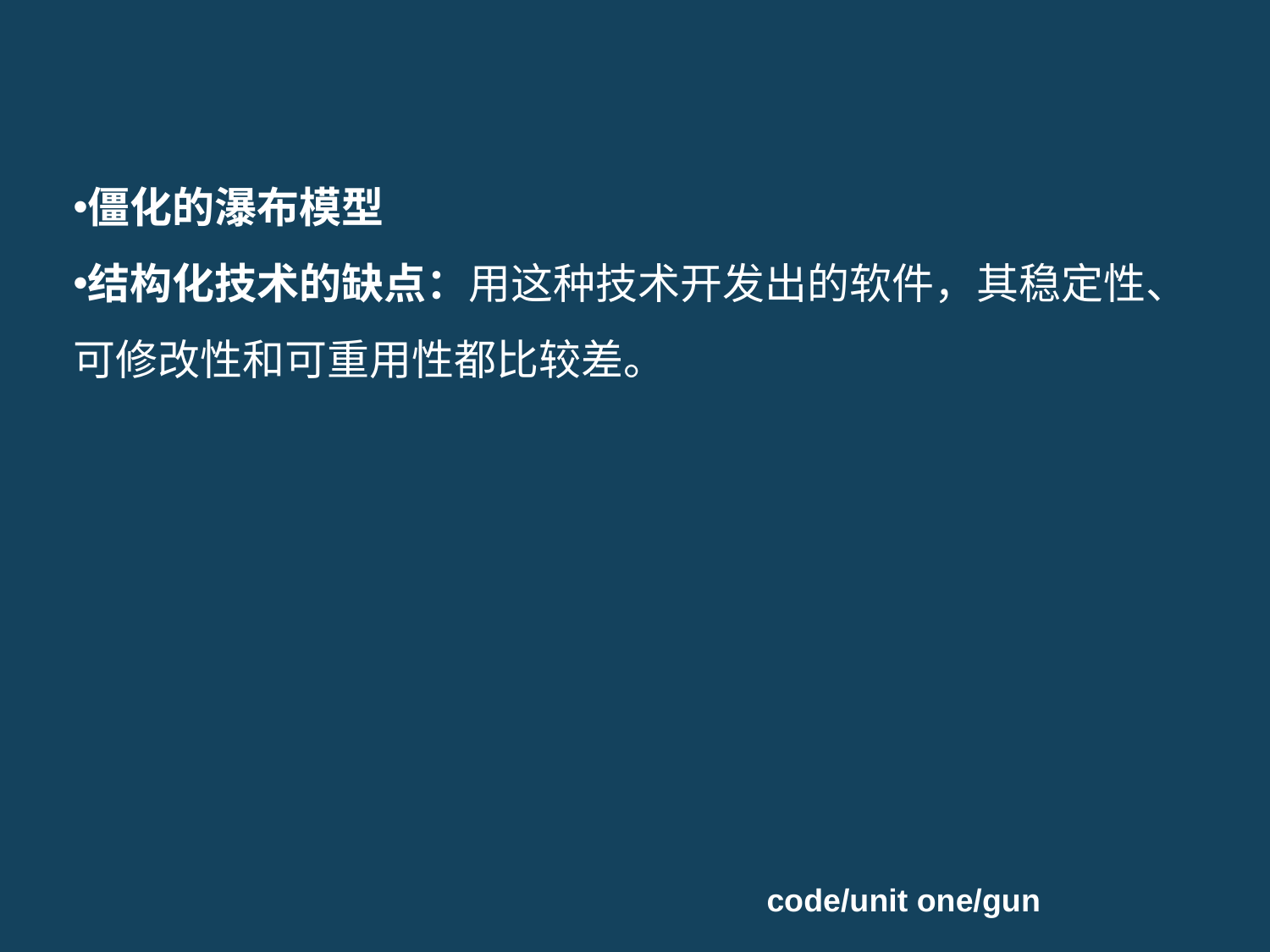

僵化的瀑布模型
结构化技术的缺点：用这种技术开发出的软件，其稳定性、可修改性和可重用性都比较差。
code/unit one/gun